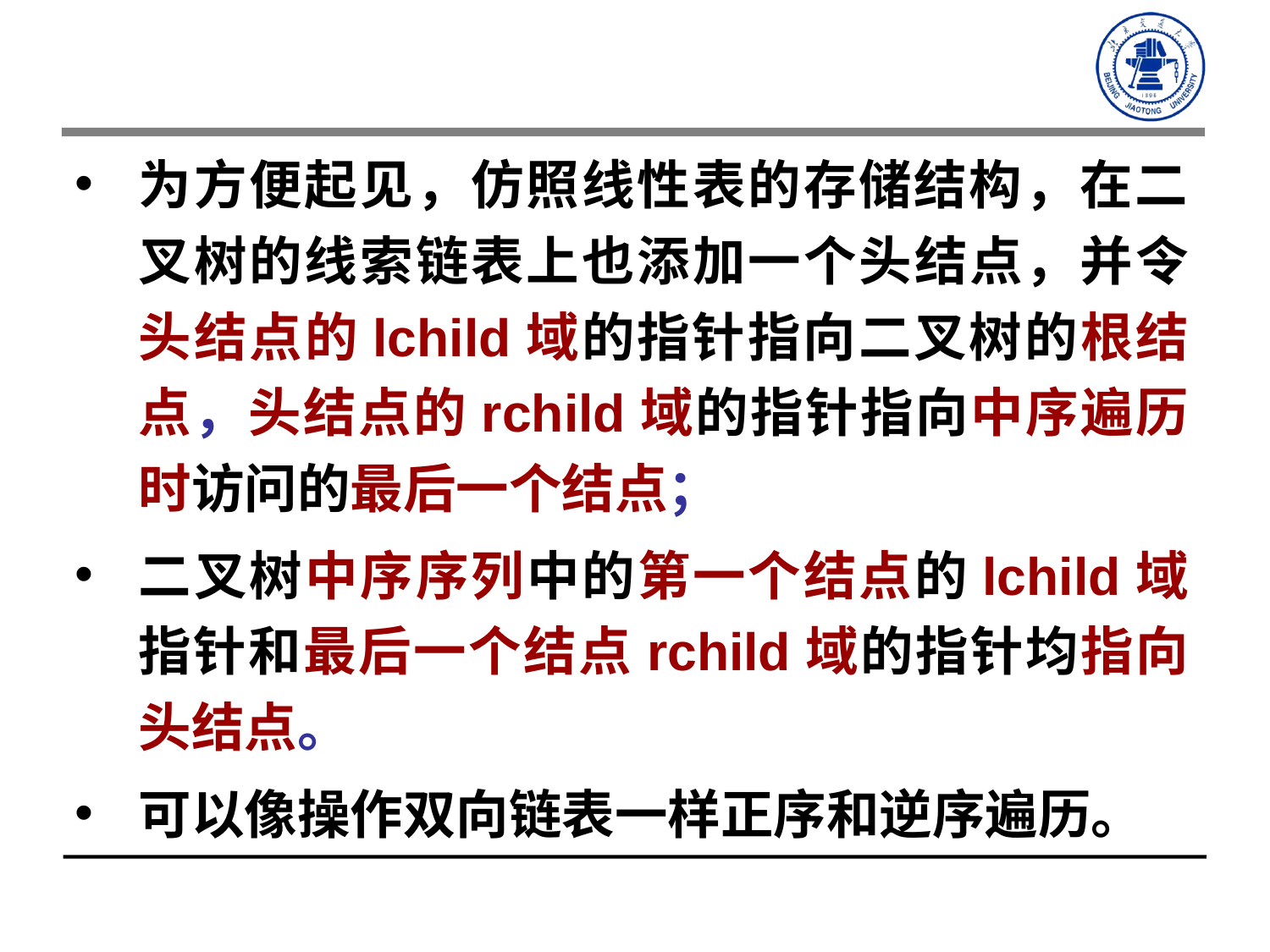

为方便起见，仿照线性表的存储结构，在二叉树的线索链表上也添加一个头结点，并令头结点的lchild域的指针指向二叉树的根结点，头结点的rchild域的指针指向中序遍历时访问的最后一个结点；
二叉树中序序列中的第一个结点的lchild域指针和最后一个结点rchild域的指针均指向头结点。
可以像操作双向链表一样正序和逆序遍历。